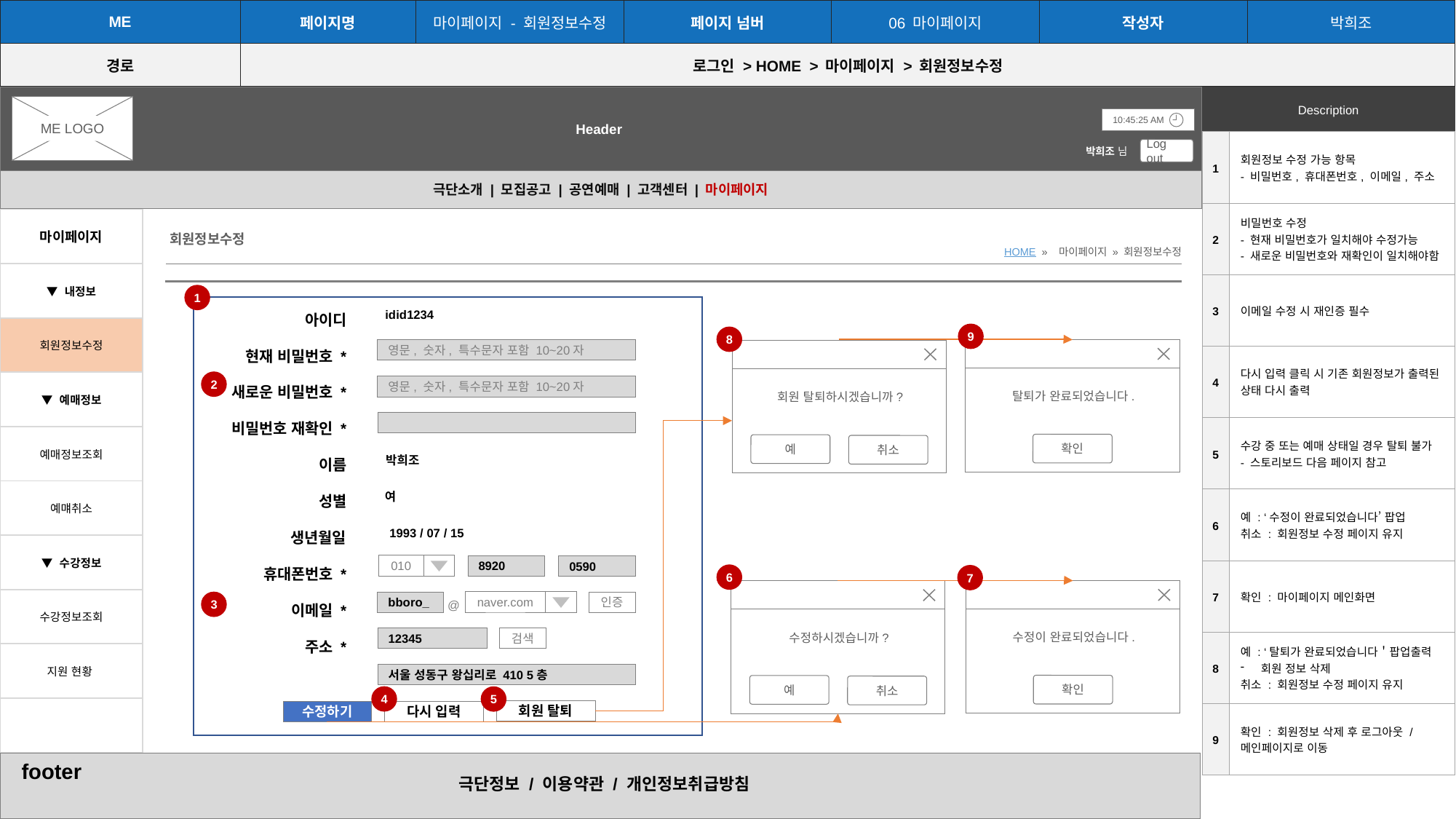

| ME | 페이지명 | 마이페이지 - 회원정보수정 | 페이지 넘버 | 06 마이페이지 | 작성자 | 박희조 |
| --- | --- | --- | --- | --- | --- | --- |
| 경로 | 로그인 > HOME > 마이페이지 > 회원정보수정 |  |  |  |  |  |
Header
| Description |
| --- |

ME LOGO
10:45:25 AM

| 1 | 회원정보 수정 가능 항목 - 비밀번호, 휴대폰번호, 이메일, 주소 |
| --- | --- |
| 2 | 비밀번호 수정 - 현재 비밀번호가 일치해야 수정가능 - 새로운 비밀번호와 재확인이 일치해야함 |
| 3 | 이메일 수정 시 재인증 필수 |
| 4 | 다시 입력 클릭 시 기존 회원정보가 출력된 상태 다시 출력 |
| 5 | 수강 중 또는 예매 상태일 경우 탈퇴 불가 - 스토리보드 다음 페이지 참고 |
| 6 | 예 : ‘수정이 완료되었습니다’ 팝업 취소 : 회원정보 수정 페이지 유지 |
| 7 | 확인 : 마이페이지 메인화면 |
| 8 | 예 : ‘탈퇴가 완료되었습니다＇팝업출력 회원 정보 삭제 취소 : 회원정보 수정 페이지 유지 |
| 9 | 확인 : 회원정보 삭제 후 로그아웃 / 메인페이지로 이동 |
박희조 님
Log out
극단소개 | 모집공고 | 공연예매 | 고객센터 | 마이페이지
| 마이페이지 |
| --- |
| ▼ 내정보 |
| 회원정보수정 |
| ▼ 예매정보 |
| 예매정보조회 |
| 예먜취소 |
| ▼ 수강정보 |
| 수강정보조회 |
| 지원 현황 |
|  |
회원정보수정
HOME  »   마이페이지 » 회원정보수정
1
아이디
현재 비밀번호 *
새로운 비밀번호 *
비밀번호 재확인 *
이름
성별
생년월일
휴대폰번호 *
이메일 *
주소 *

idid1234
영문, 숫자, 특수문자 포함 10~20자
영문, 숫자, 특수문자 포함 10~20자

박희조
여
1993 / 07 / 15
010

8920
0590

naver.com

bboro_
인증
@

12345
검색
서울 성동구 왕십리로 410 5층
9
8

탈퇴가 완료되었습니다.

확인

회원 탈퇴하시겠습니까?

예
취소
2
6
7

수정이 완료되었습니다.

확인

수정하시겠습니까?

예
취소
3
4
5
회원 탈퇴
수정하기
다시 입력

footer
극단정보 / 이용약관 / 개인정보취급방침